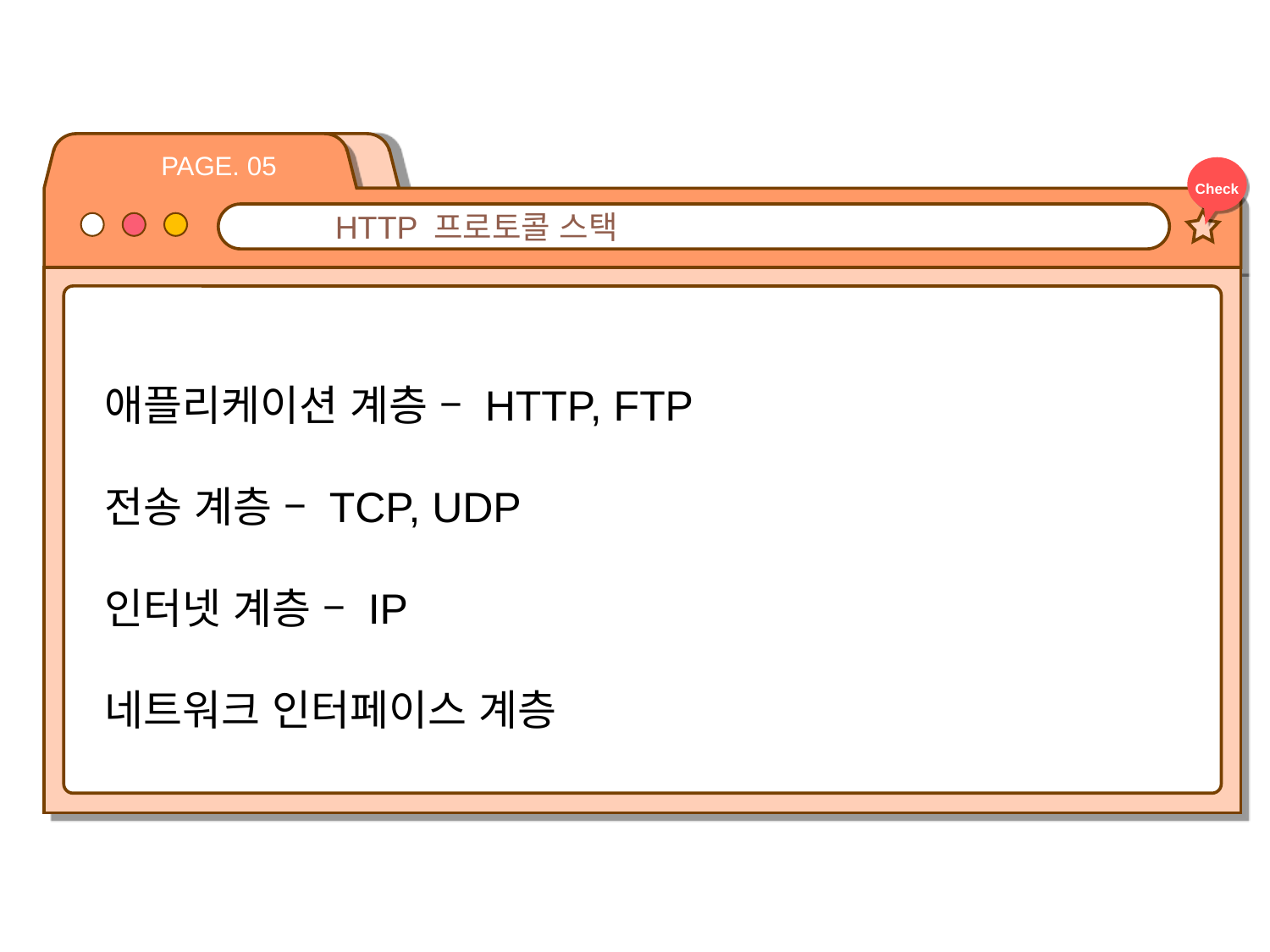

PAGE. 05
Check
🌐HTTP 프로토콜 스택

애플리케이션 계층 – HTTP, FTP

전송 계층 – TCP, UDP

인터넷 계층 – IP

네트워크 인터페이스 계층